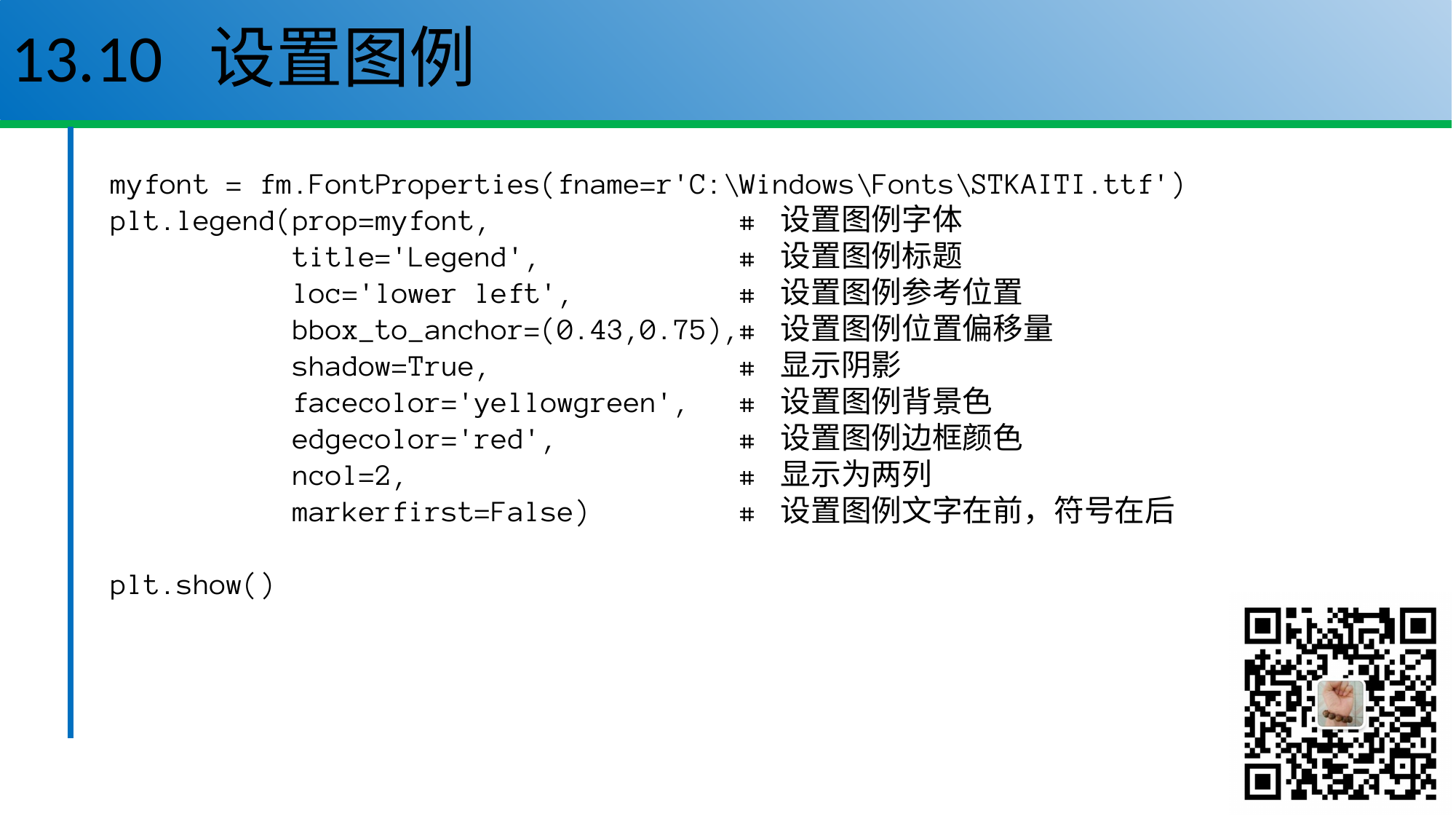

# 13.10  设置图例
myfont = fm.FontProperties(fname=r'C:\Windows\Fonts\STKAITI.ttf')
plt.legend(prop=myfont,               # 设置图例字体
           title='Legend',            # 设置图例标题
           loc='lower left',          # 设置图例参考位置
           bbox_to_anchor=(0.43,0.75),# 设置图例位置偏移量
           shadow=True,               # 显示阴影
           facecolor='yellowgreen',   # 设置图例背景色
           edgecolor='red',           # 设置图例边框颜色
           ncol=2,                    # 显示为两列
           markerfirst=False)         # 设置图例文字在前，符号在后

plt.show()
43